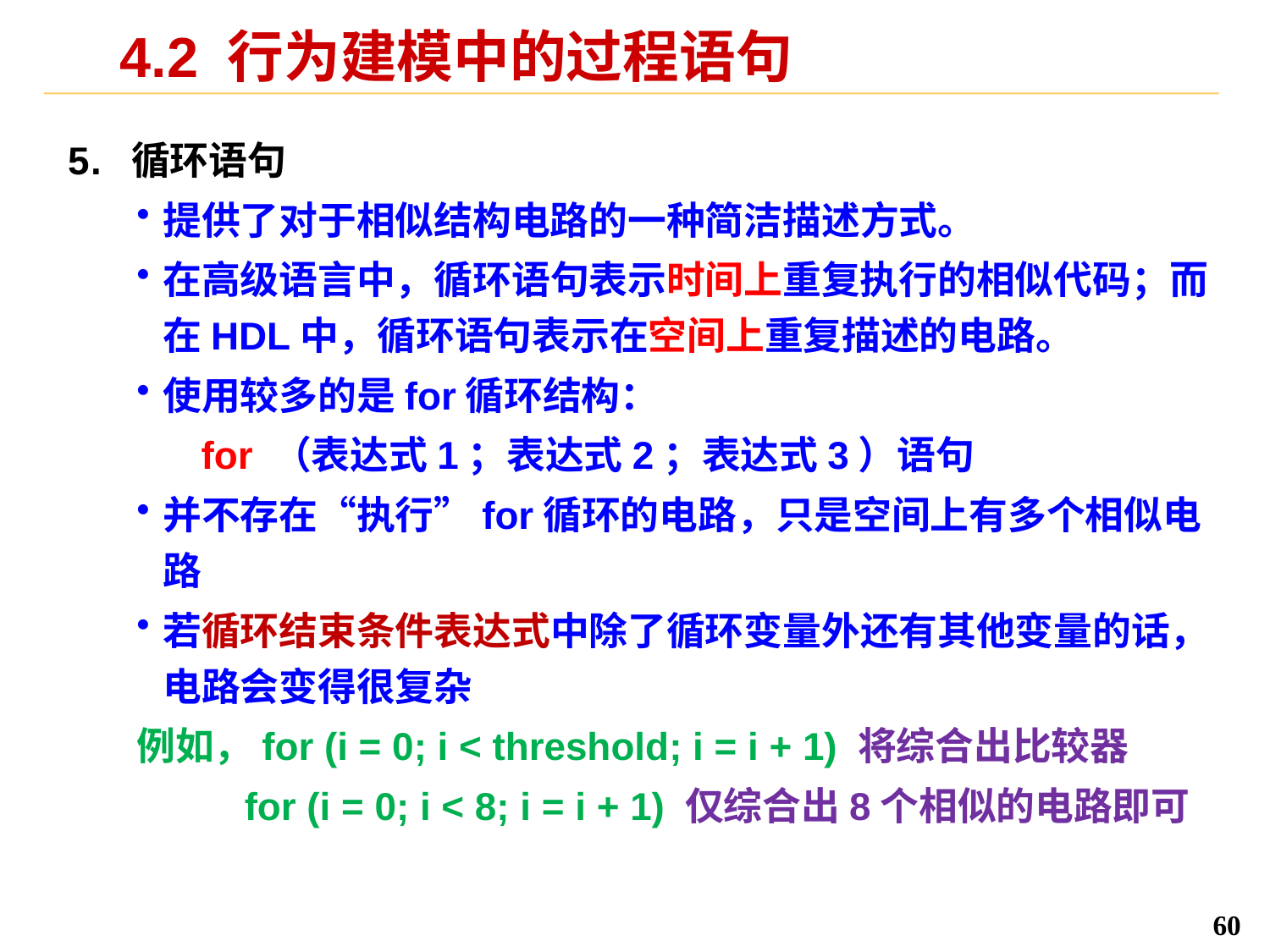

# 4.2 行为建模中的过程语句
循环语句
提供了对于相似结构电路的一种简洁描述方式。
在高级语言中，循环语句表示时间上重复执行的相似代码；而在HDL中，循环语句表示在空间上重复描述的电路。
使用较多的是for循环结构：
      for （表达式1；表达式2；表达式3）语句
并不存在“执行”for循环的电路，只是空间上有多个相似电路
若循环结束条件表达式中除了循环变量外还有其他变量的话，电路会变得很复杂
例如，for (i = 0; i < threshold; i = i + 1) 将综合出比较器
          for (i = 0; i < 8; i = i + 1) 仅综合出8个相似的电路即可

60